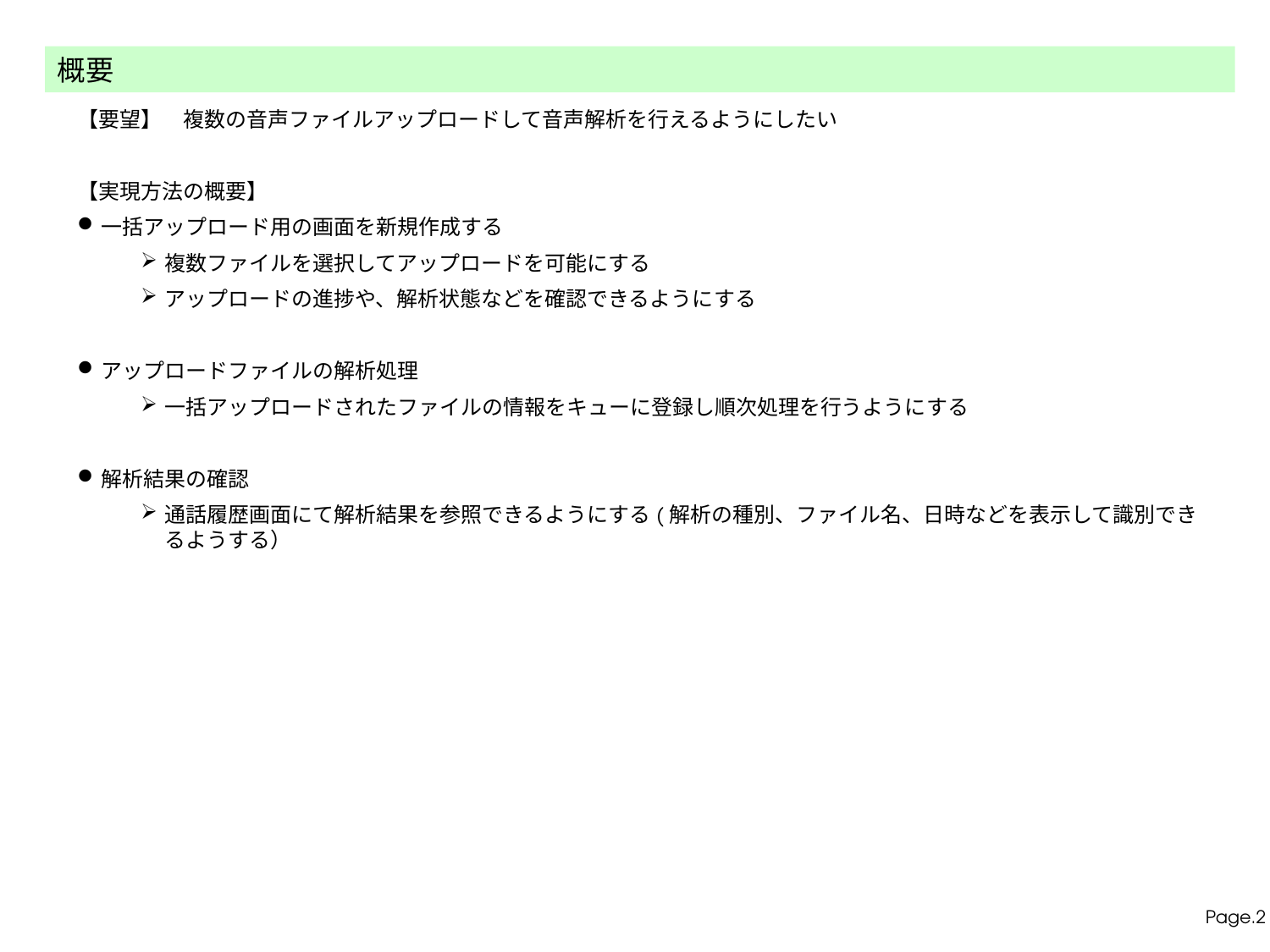

概要

【要望】　複数の音声ファイルアップロードして音声解析を行えるようにしたい

【実現方法の概要】
一括アップロード用の画面を新規作成する
複数ファイルを選択してアップロードを可能にする
アップロードの進捗や、解析状態などを確認できるようにする

アップロードファイルの解析処理
一括アップロードされたファイルの情報をキューに登録し順次処理を行うようにする

解析結果の確認
通話履歴画面にて解析結果を参照できるようにする(解析の種別、ファイル名、日時などを表示して識別できるようする）